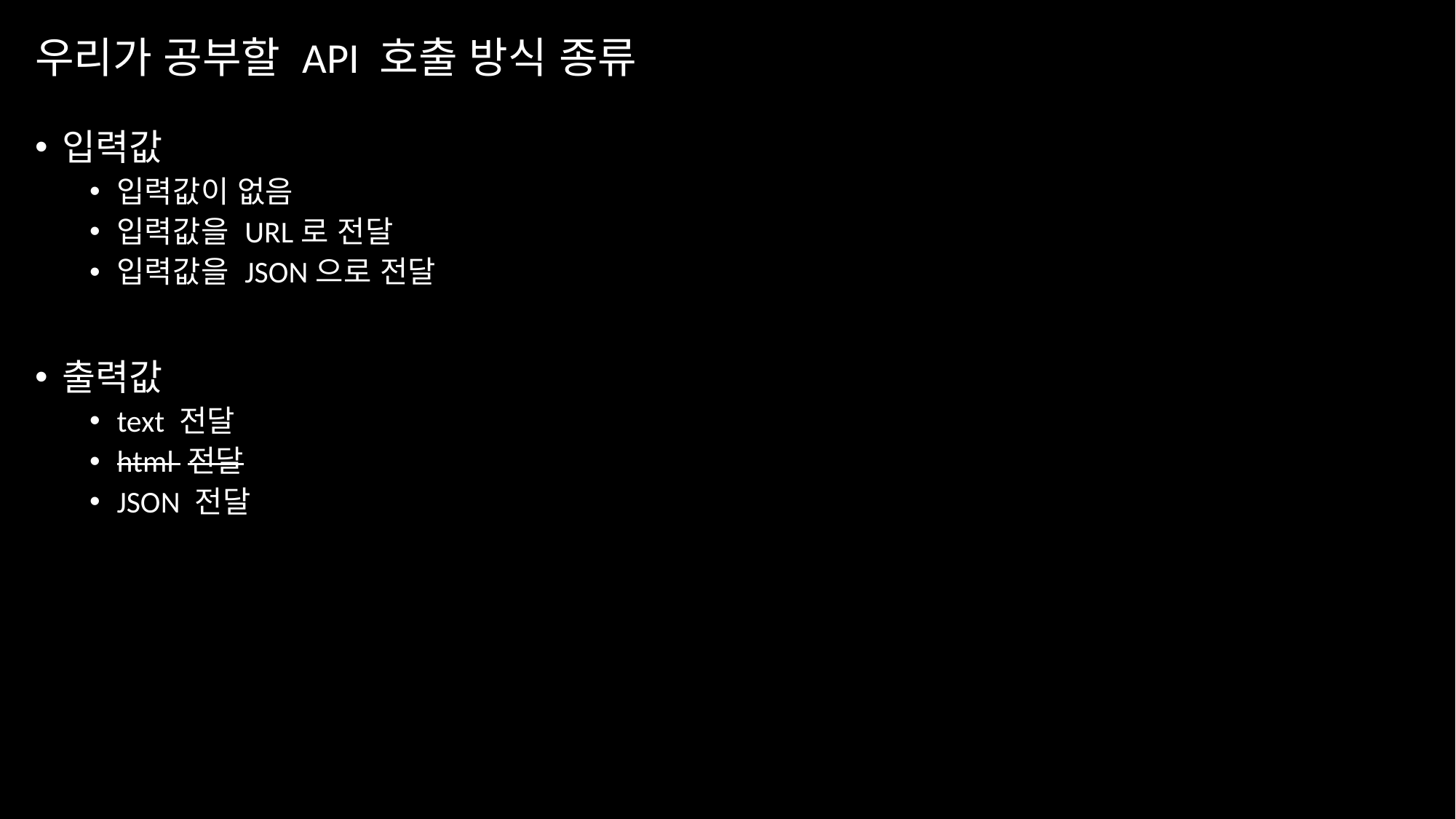

# 우리가 공부할 API 호출 방식 종류
입력값
입력값이 없음
입력값을 URL로 전달
입력값을 JSON으로 전달

출력값
text 전달
html 전달
JSON 전달